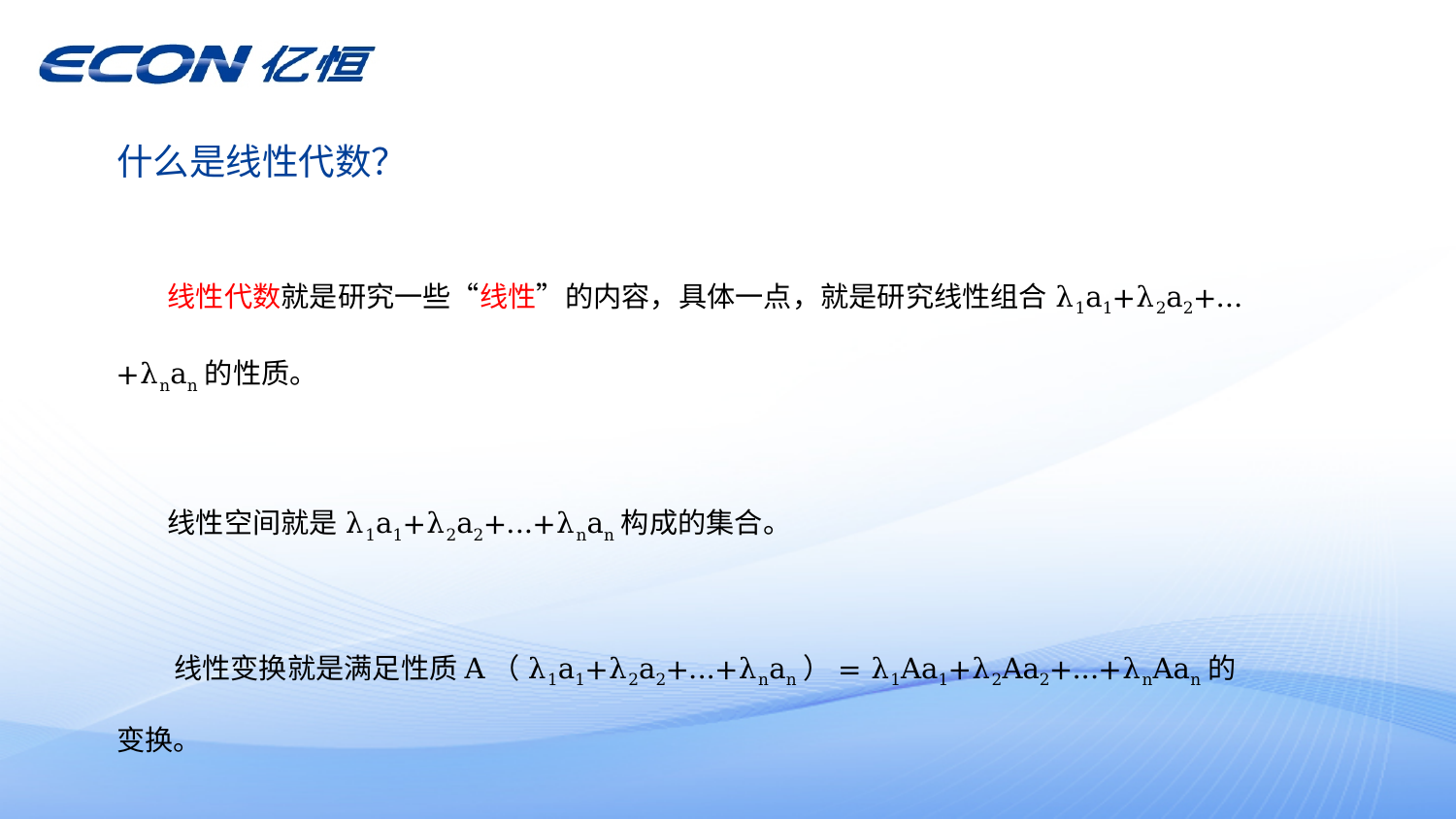

# 什么是线性代数？
       线性代数就是研究一些“线性”的内容，具体一点，就是研究线性组合λ1a1+λ2a2+...+λnan的性质。

       线性空间就是λ1a1+λ2a2+...+λnan构成的集合。

        线性变换就是满足性质A（λ1a1+λ2a2+...+λnan）= λ1Aa1+λ2Aa2+...+λnAan的变换。